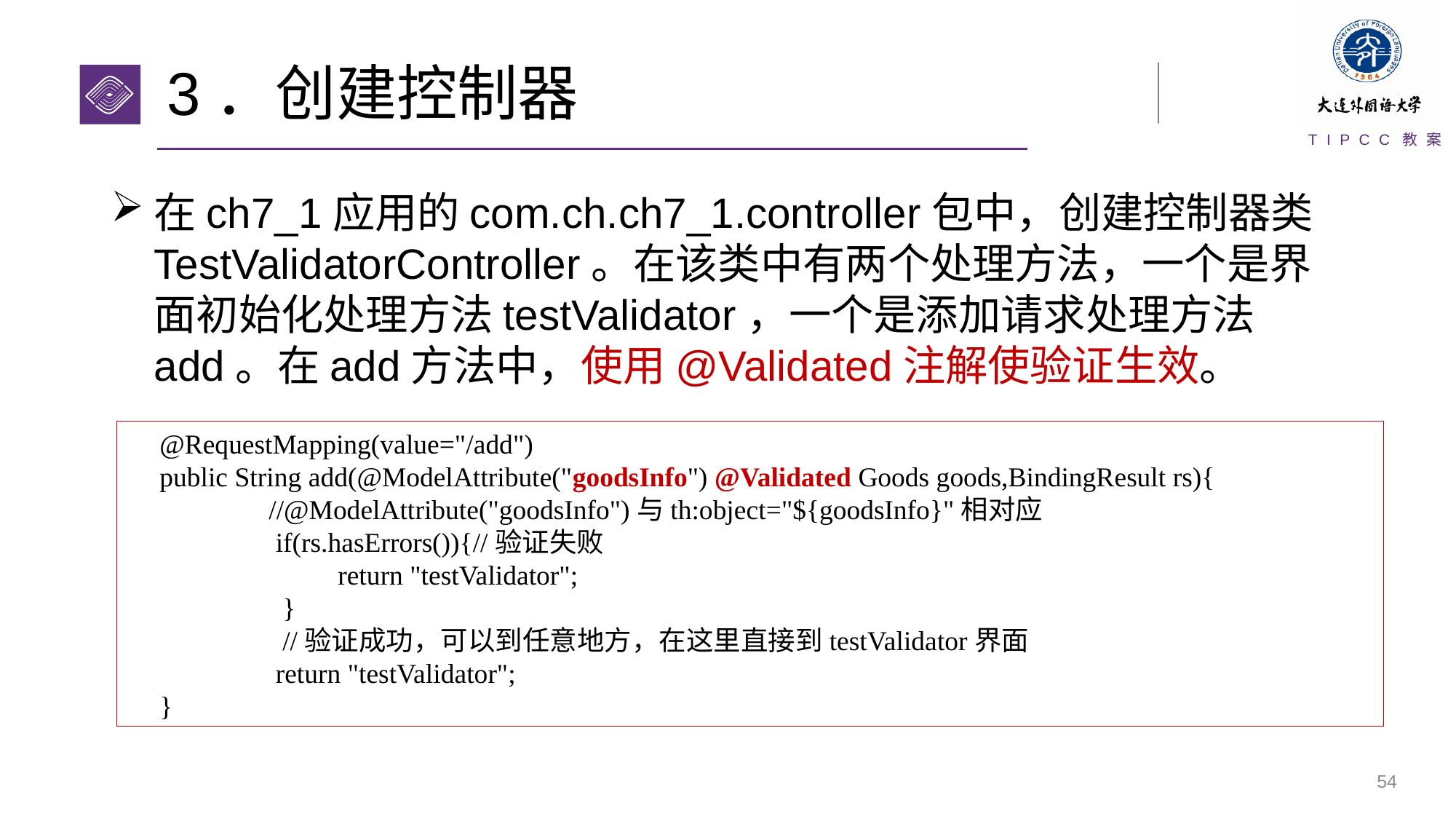

# 3．创建控制器
在ch7_1应用的com.ch.ch7_1.controller包中，创建控制器类TestValidatorController。在该类中有两个处理方法，一个是界面初始化处理方法testValidator，一个是添加请求处理方法add。在add方法中，使用@Validated注解使验证生效。
@RequestMapping(value="/add")
public String add(@ModelAttribute("goodsInfo") @Validated Goods goods,BindingResult rs){
	//@ModelAttribute("goodsInfo")与th:object="${goodsInfo}"相对应
	 if(rs.hasErrors()){//验证失败
	          return "testValidator";
	  }
	  //验证成功，可以到任意地方，在这里直接到testValidator界面
	 return "testValidator";
}
54